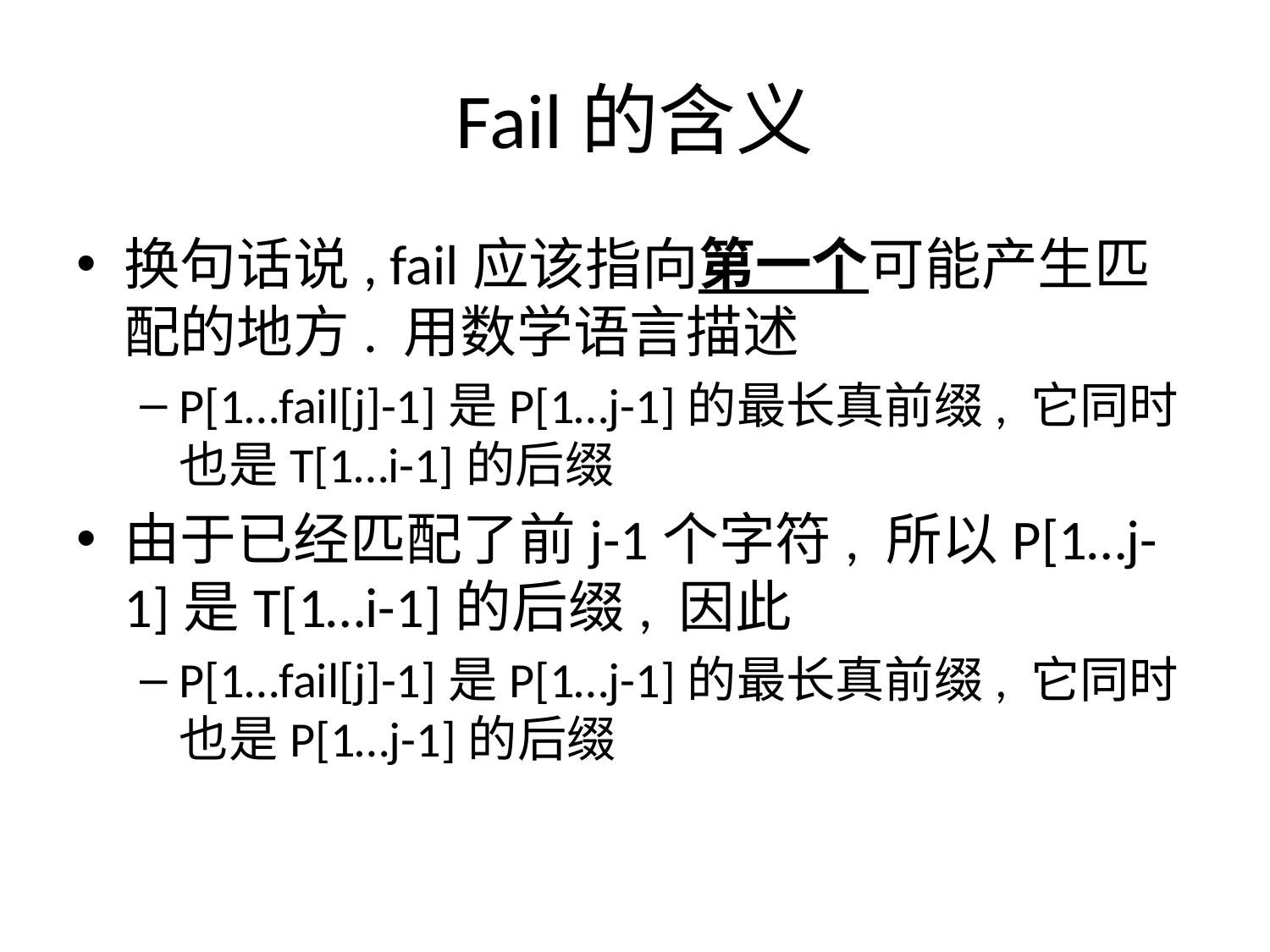

# Fail的含义
换句话说, fail应该指向第一个可能产生匹配的地方. 用数学语言描述
P[1…fail[j]-1]是P[1…j-1]的最长真前缀, 它同时也是T[1…i-1]的后缀
由于已经匹配了前j-1个字符, 所以P[1…j-1]是T[1…i-1]的后缀, 因此
P[1…fail[j]-1]是P[1…j-1]的最长真前缀, 它同时也是P[1…j-1]的后缀